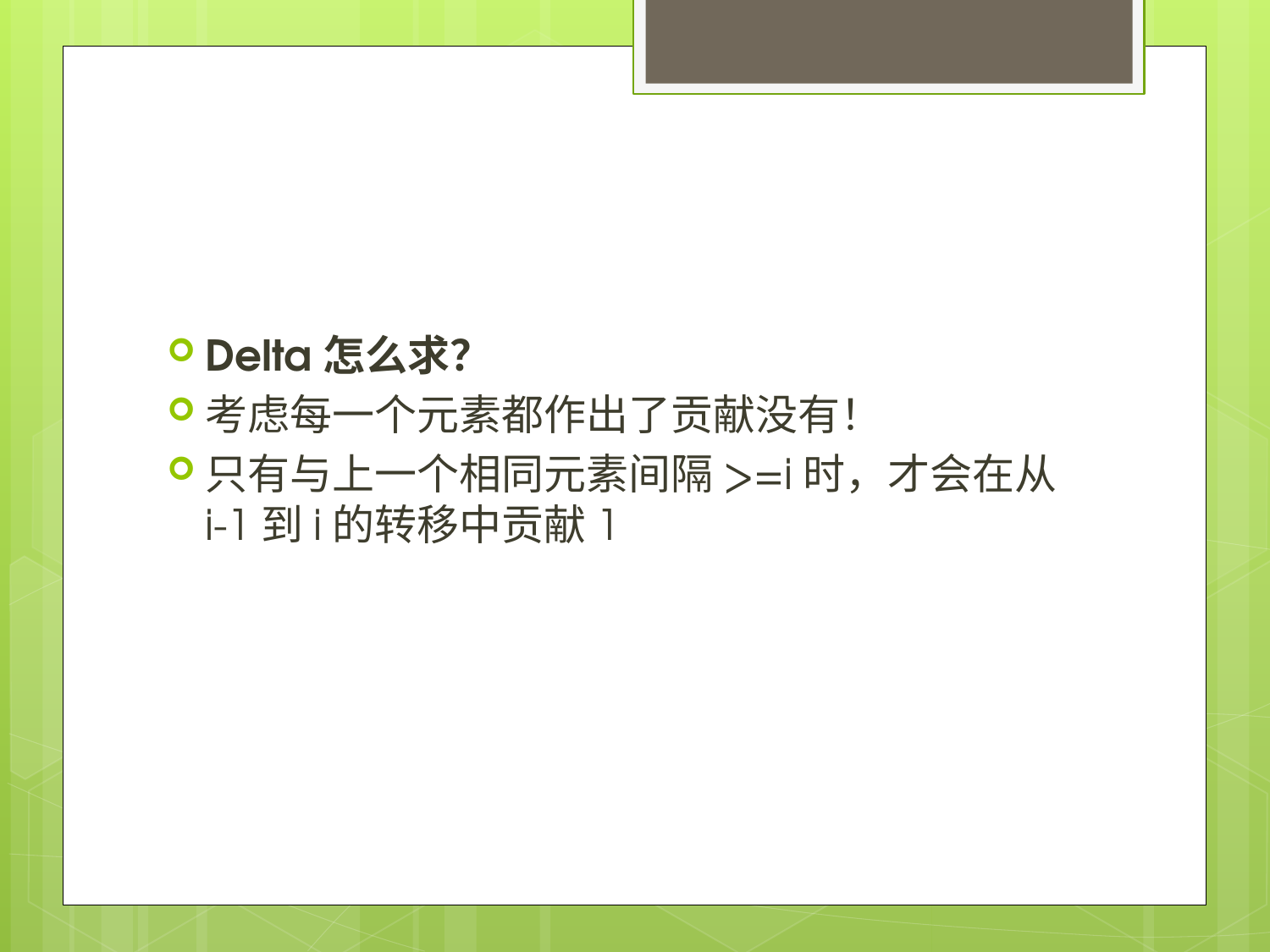

#
Delta怎么求？
考虑每一个元素都作出了贡献没有！
只有与上一个相同元素间隔>=i时，才会在从i-1到i的转移中贡献1